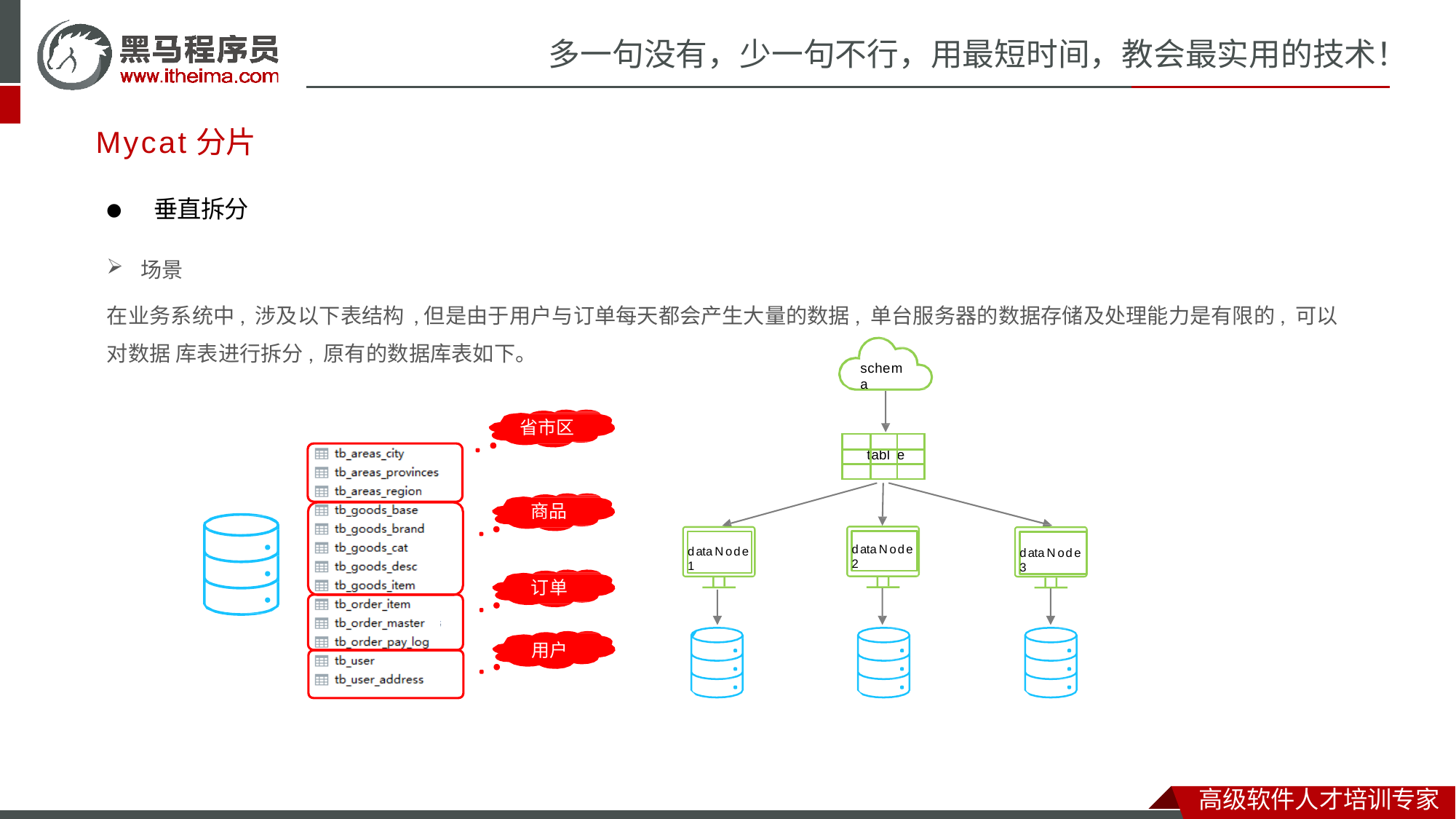

# 多一句没有，少一句不行，用最短时间，教会最实用的技术！

Mycat分片
⚫	垂直拆分

场景
在业务系统中, 涉及以下表结构,但是由于用户与订单每天都会产生大量的数据, 单台服务器的数据存储及处理能力是有限的, 可以对数据 库表进行拆分, 原有的数据库表如下。

schema

省市区
|  |  |  |
| --- | --- | --- |
| t | abl | e |
|  |  |  |

商品

dataNode2
dataNode1
dataNode3

订单

用户

高级软件人才培训专家